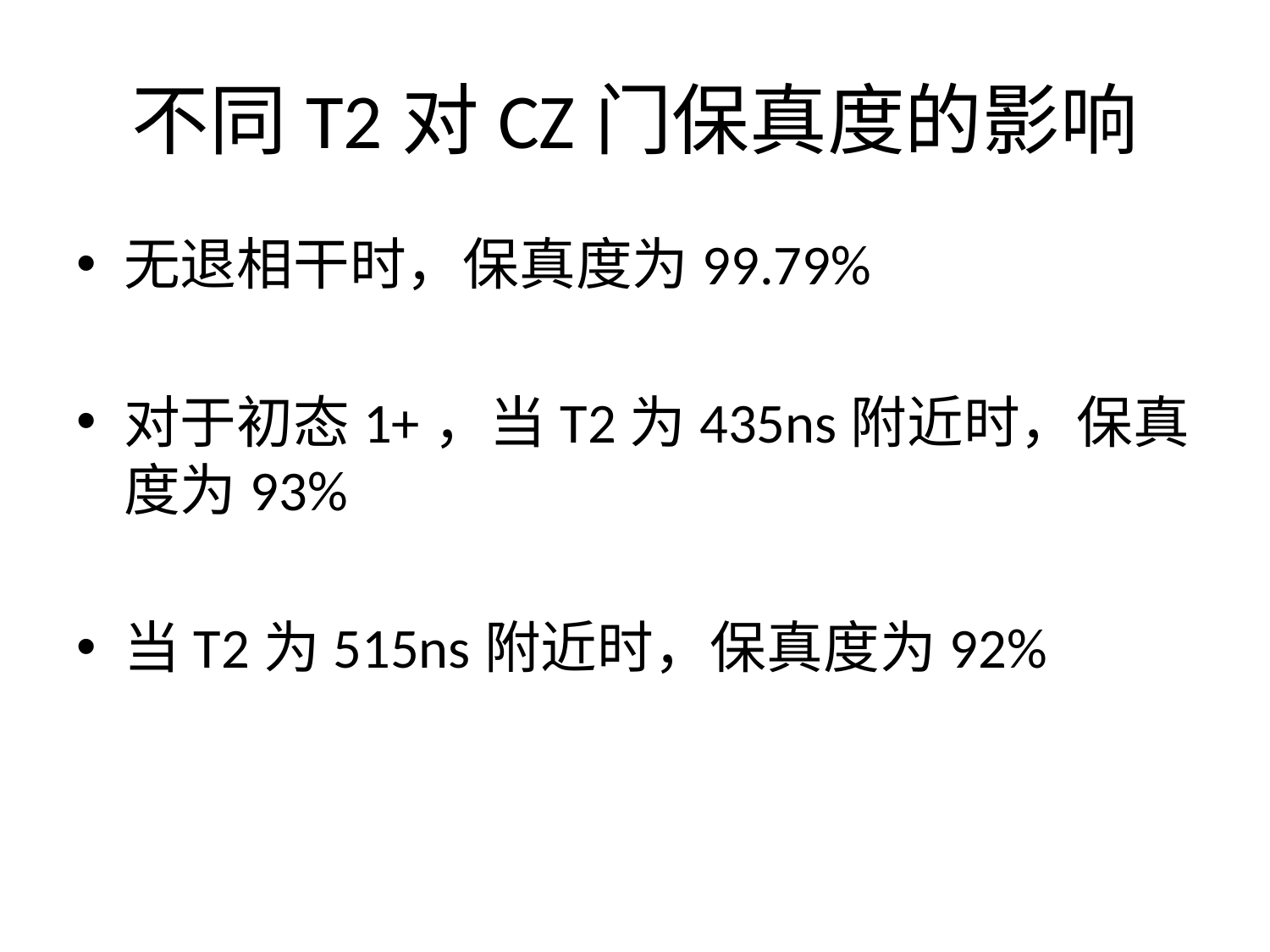

# 不同T2对CZ门保真度的影响
无退相干时，保真度为99.79%

对于初态1+，当T2为435ns附近时，保真度为93%

当T2为515ns附近时，保真度为92%